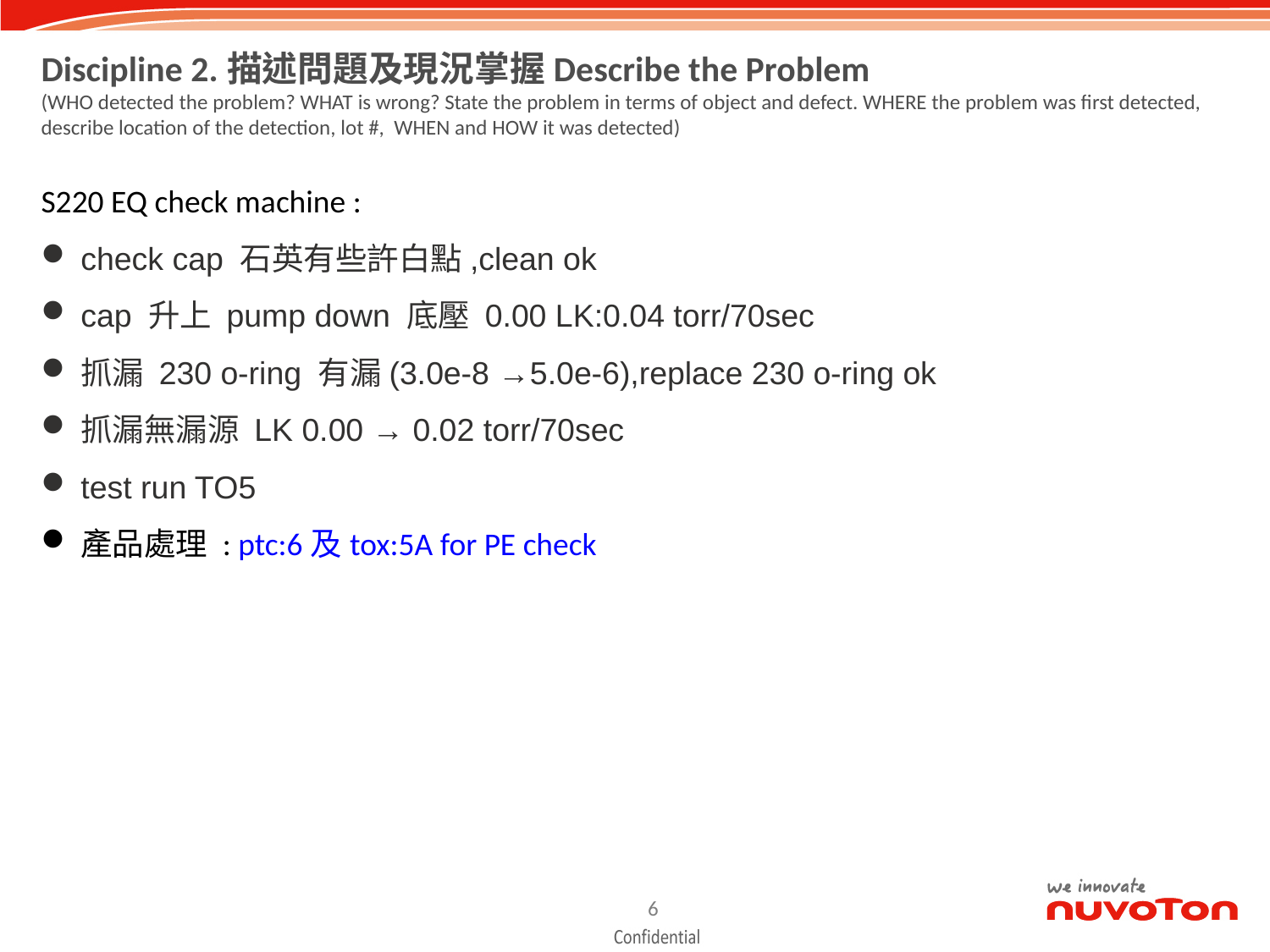

Discipline 2.描述問題及現況掌握Describe the Problem
(WHO detected the problem? WHAT is wrong? State the problem in terms of object and defect. WHERE the problem was first detected, describe location of the detection, lot #,  WHEN and HOW it was detected)
S220 EQ check machine :
check cap 石英有些許白點,clean ok
cap 升上 pump down 底壓 0.00 LK:0.04 torr/70sec
抓漏 230 o-ring 有漏(3.0e-8 →5.0e-6),replace 230 o-ring ok
抓漏無漏源 LK 0.00 → 0.02 torr/70sec
test run TO5
產品處理 : ptc:6及tox:5A for PE check
6